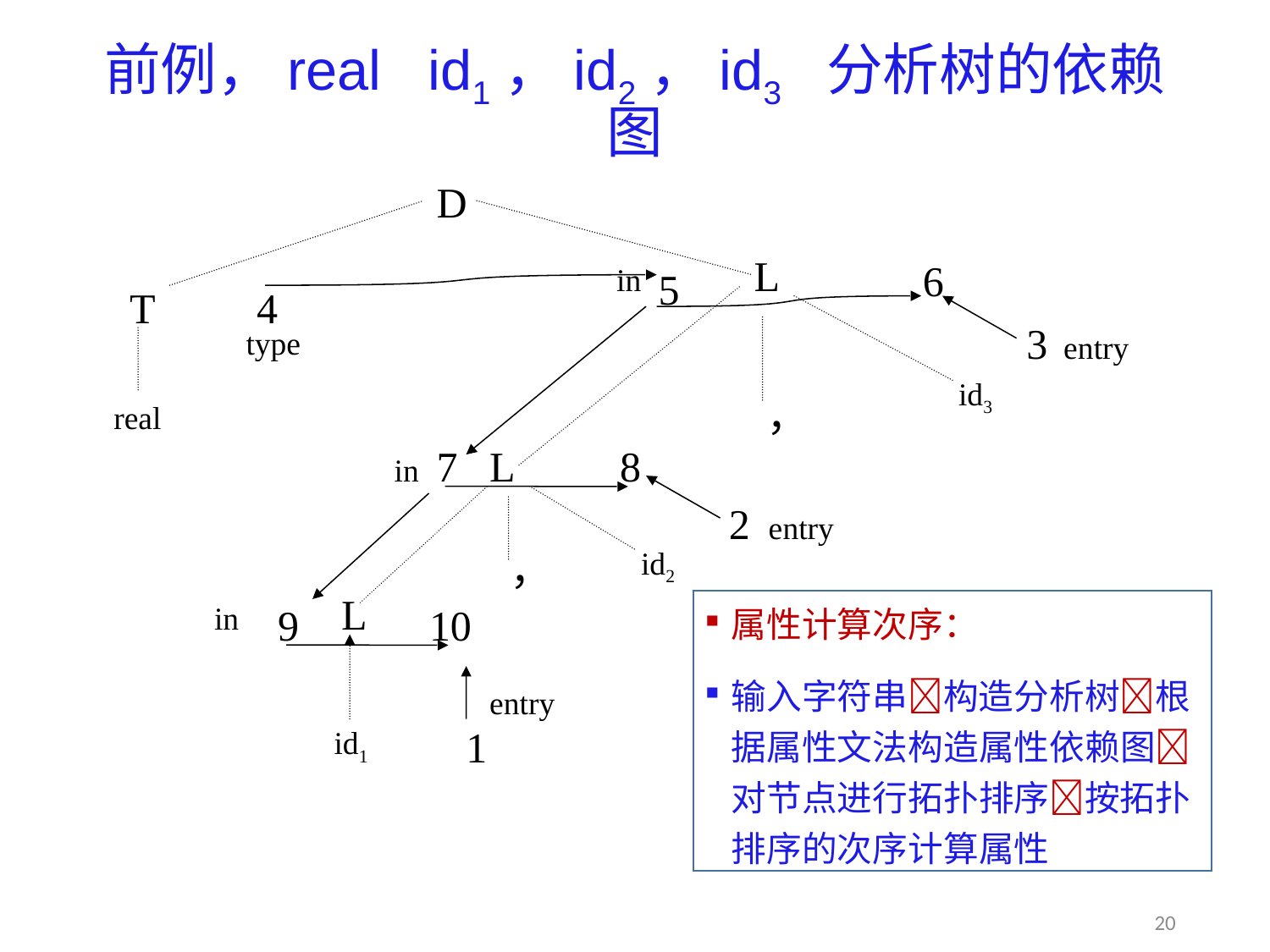

# 前例，real   id1，id2，id3  分析树的依赖图
D

L
6
in
5
T
4

3  entry
type

id3
real
7
L
8
in

2  entry

，
id2
L
in
9
10

entry
1
id1
，
属性计算次序：
输入字符串→构造分析树→根据属性文法构造属性依赖图→对节点进行拓扑排序→按拓扑排序的次序计算属性
20